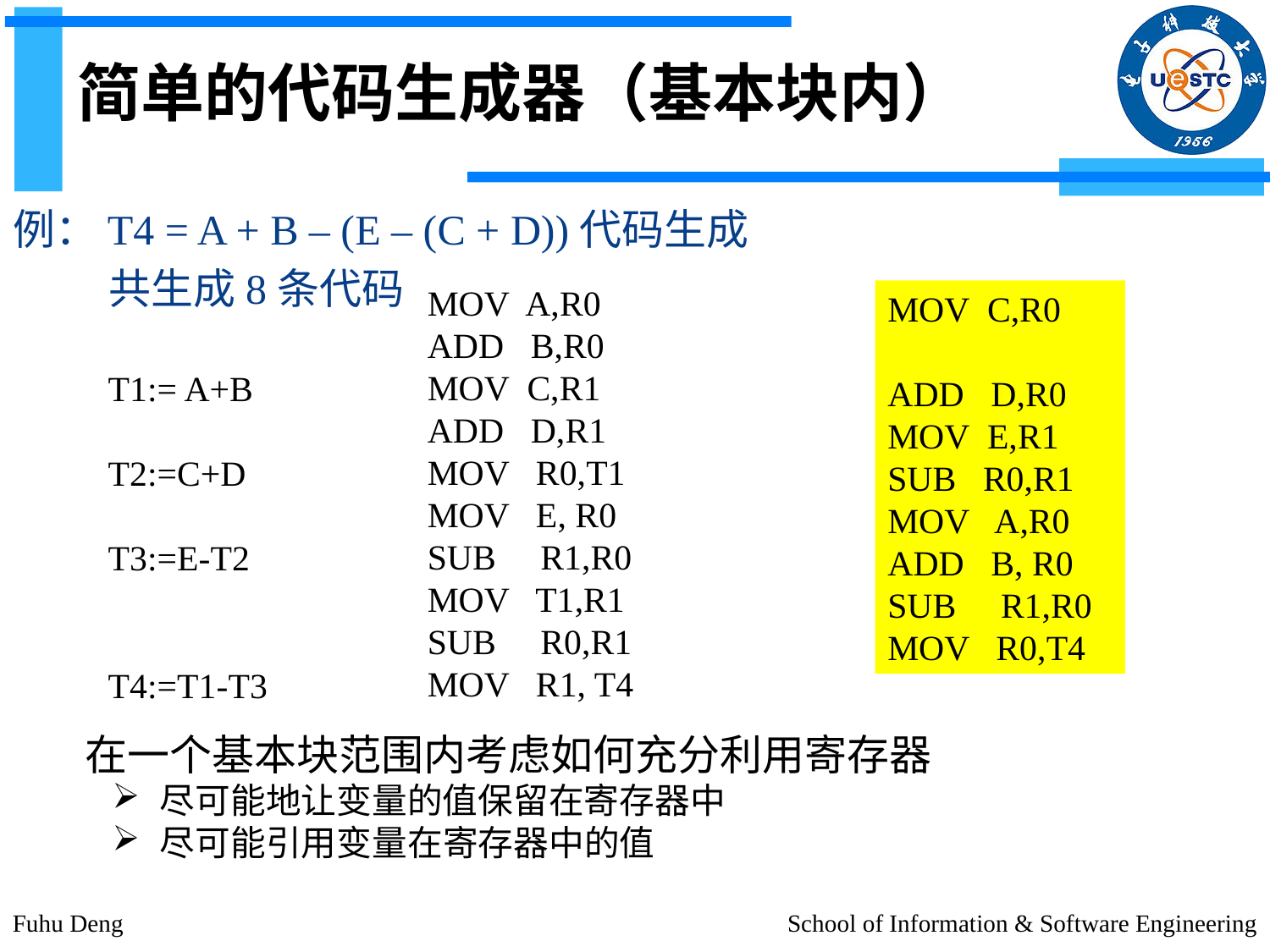

# 简单的代码生成器（基本块内）
例：T4 = A + B – (E – (C + D))代码生成
         共生成8条代码
MOV  A,R0
ADD   B,R0
MOV  C,R1
ADD   D,R1
MOV   R0,T1
MOV   E, R0
SUB     R1,R0
MOV   T1,R1
SUB     R0,R1
MOV   R1, T4
MOV  C,R0
ADD   D,R0
MOV  E,R1
SUB   R0,R1
MOV   A,R0
ADD   B, R0
SUB     R1,R0
MOV   R0,T4
T1:= A+B

T2:=C+D

T3:=E-T2

T4:=T1-T3
在一个基本块范围内考虑如何充分利用寄存器
尽可能地让变量的值保留在寄存器中
尽可能引用变量在寄存器中的值
Fuhu Deng
54
School of Information & Software Engineering